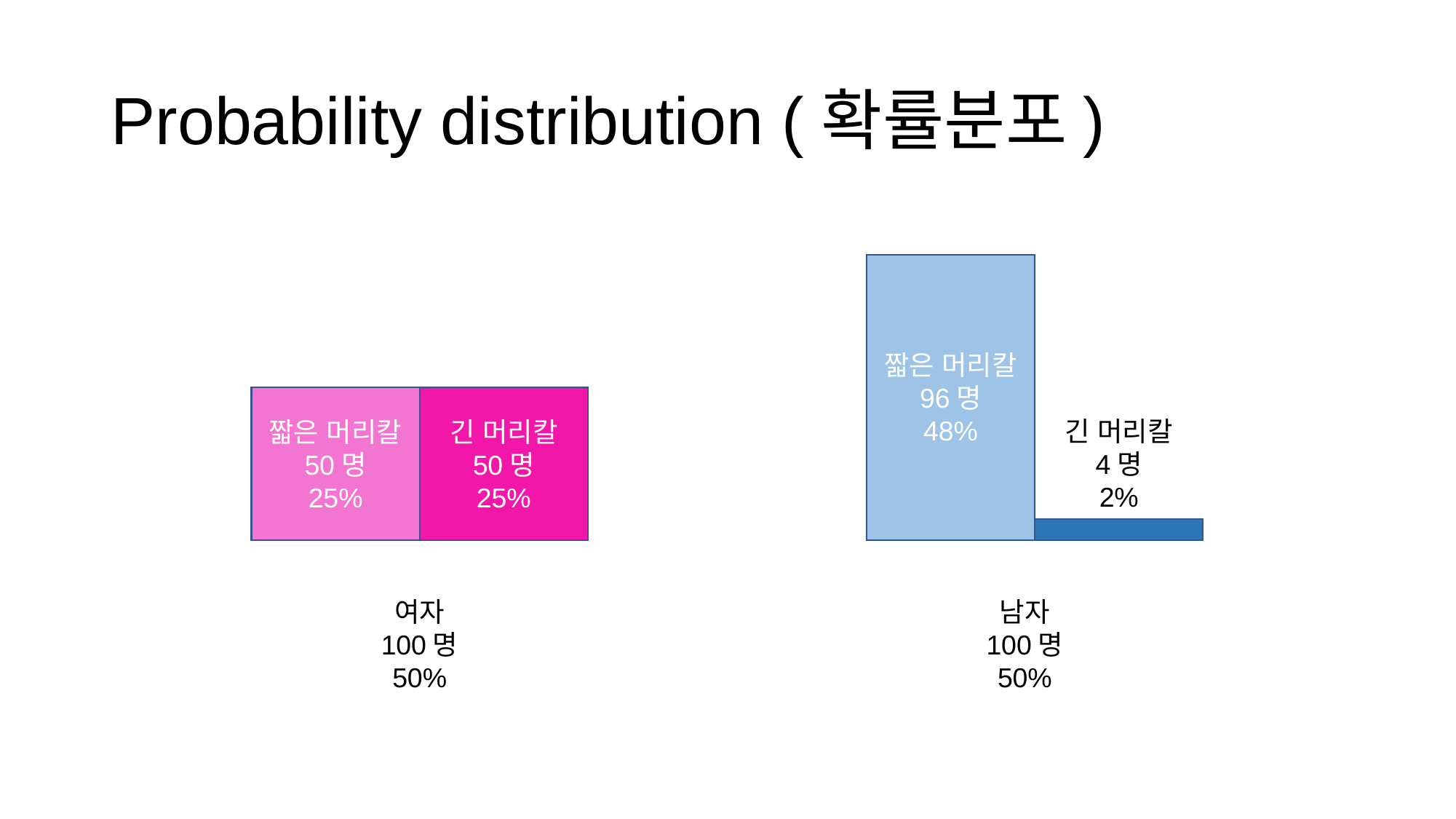

# Probability distribution (확률분포)

짧은 머리칼
96명
48%
짧은 머리칼
50명
25%
긴 머리칼
50명
25%
긴 머리칼
4명
2%

여자
100명
50%
남자
100명
50%